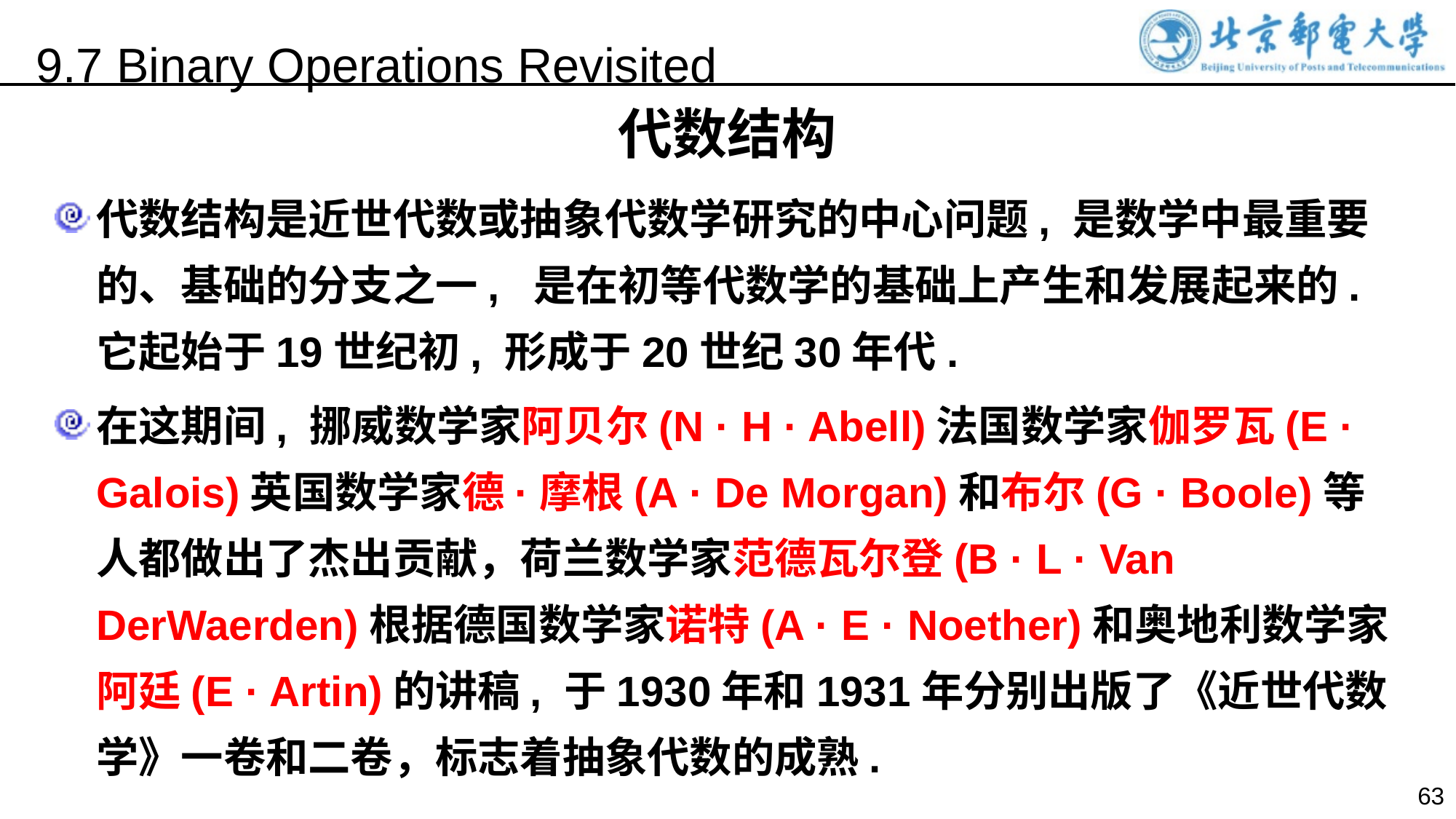

9.7 Binary Operations Revisited
代数结构
代数结构是近世代数或抽象代数学研究的中心问题, 是数学中最重要的、基础的分支之一,  是在初等代数学的基础上产生和发展起来的. 它起始于19世纪初, 形成于20世纪30年代.
在这期间, 挪威数学家阿贝尔(N · H · Abell)法国数学家伽罗瓦(E · Galois)英国数学家德·摩根(A · De Morgan)和布尔(G · Boole)等人都做出了杰出贡献，荷兰数学家范德瓦尔登(B · L · Van DerWaerden)根据德国数学家诺特(A · E · Noether)和奥地利数学家阿廷(E · Artin)的讲稿, 于1930年和1931年分别出版了《近世代数学》一卷和二卷，标志着抽象代数的成熟.